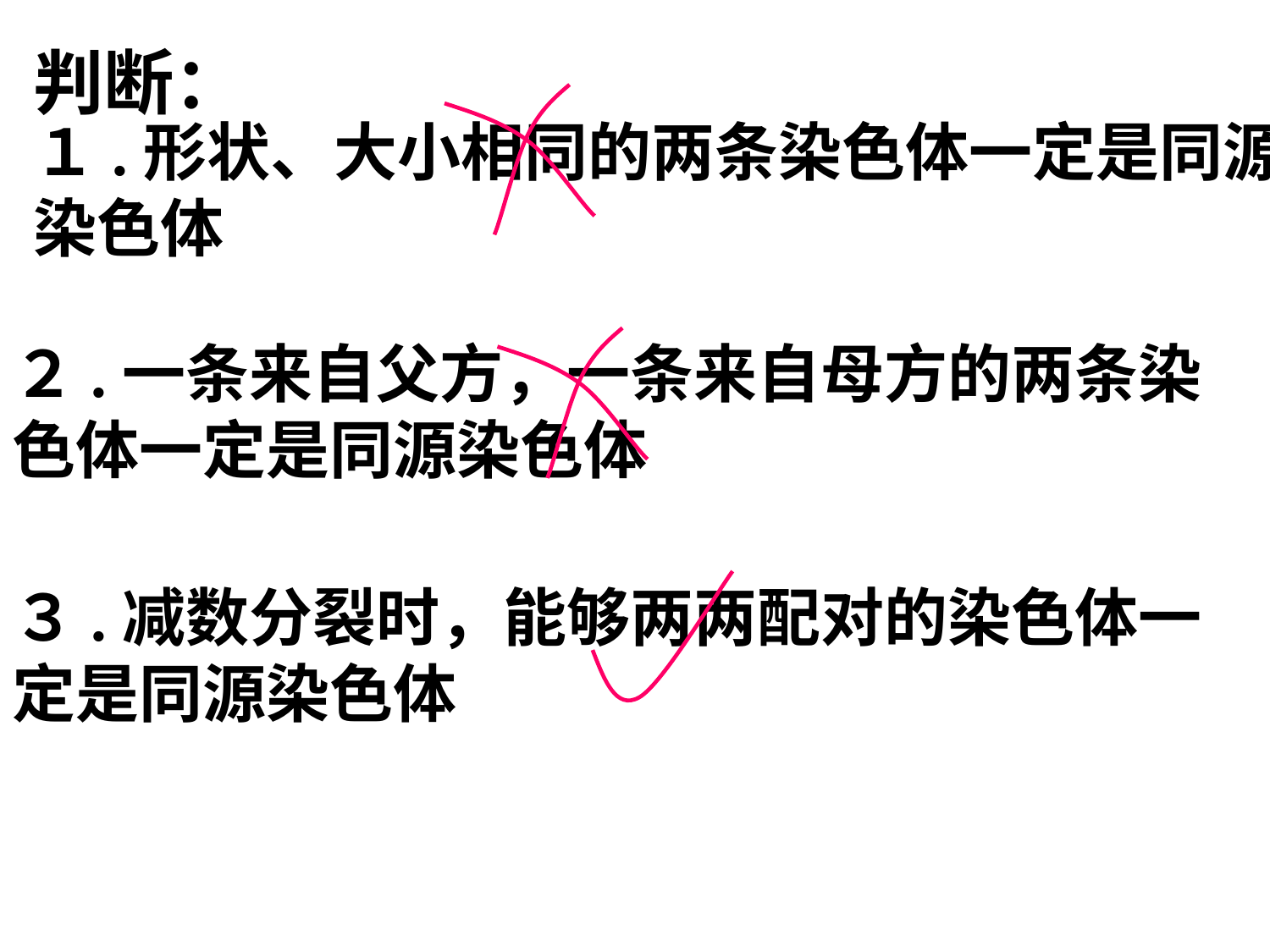

判断：

１.形状、大小相同的两条染色体一定是同源染色体
２.一条来自父方，一条来自母方的两条染色体一定是同源染色体

３.减数分裂时，能够两两配对的染色体一定是同源染色体